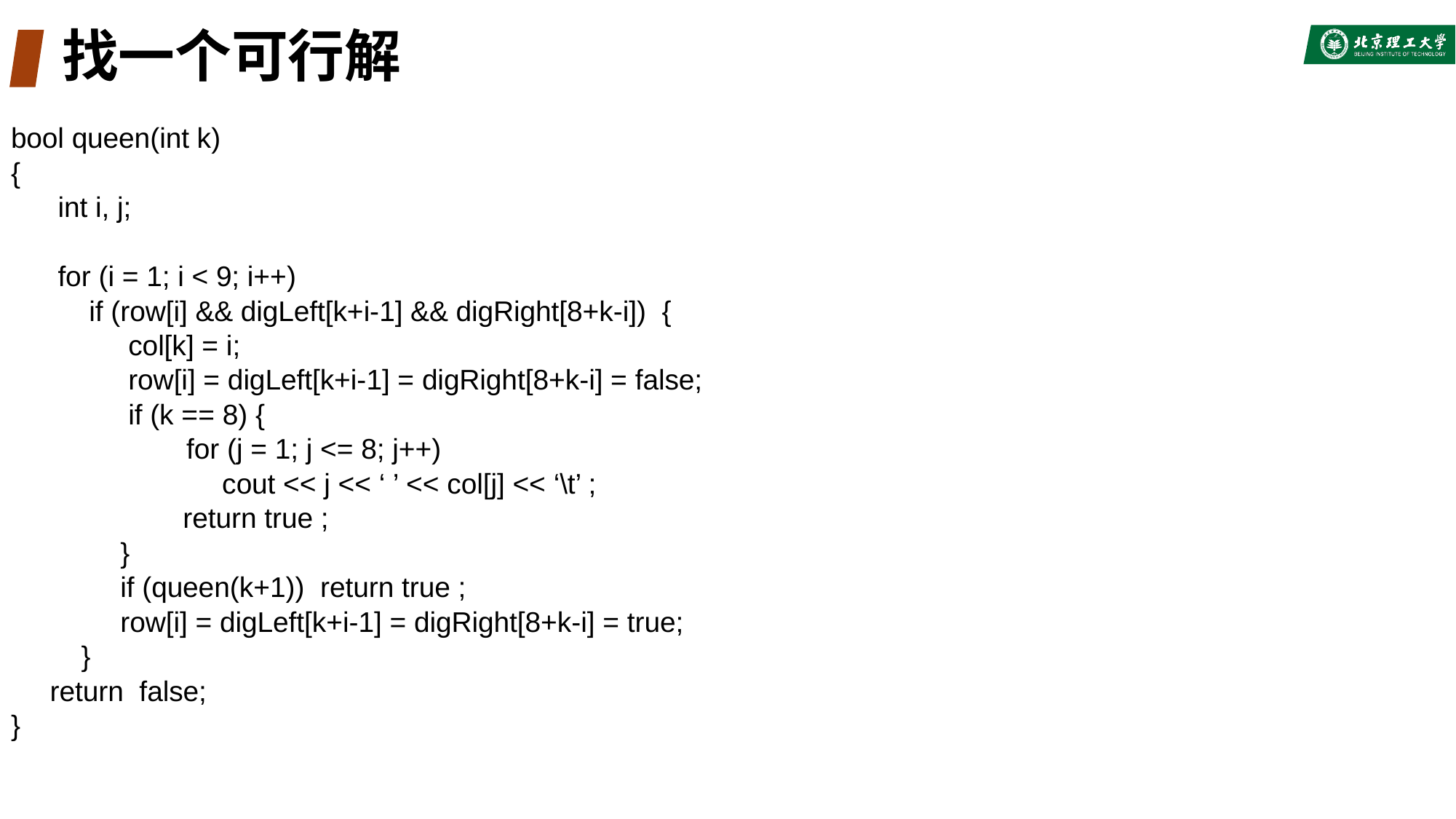

找一个可行解
#
bool queen(int k)
{
      int i, j;

      for (i = 1; i < 9; i++)
          if (row[i] && digLeft[k+i-1] && digRight[8+k-i])  {
               col[k] = i;
               row[i] = digLeft[k+i-1] = digRight[8+k-i] = false;
               if (k == 8) {
		     for (j = 1; j <= 8; j++)
                           cout << j << ‘ ’ << col[j] << ‘\t’ ;
                      return true ;
              }
              if (queen(k+1))  return true ;
              row[i] = digLeft[k+i-1] = digRight[8+k-i] = true;
         }
     return  false;
}